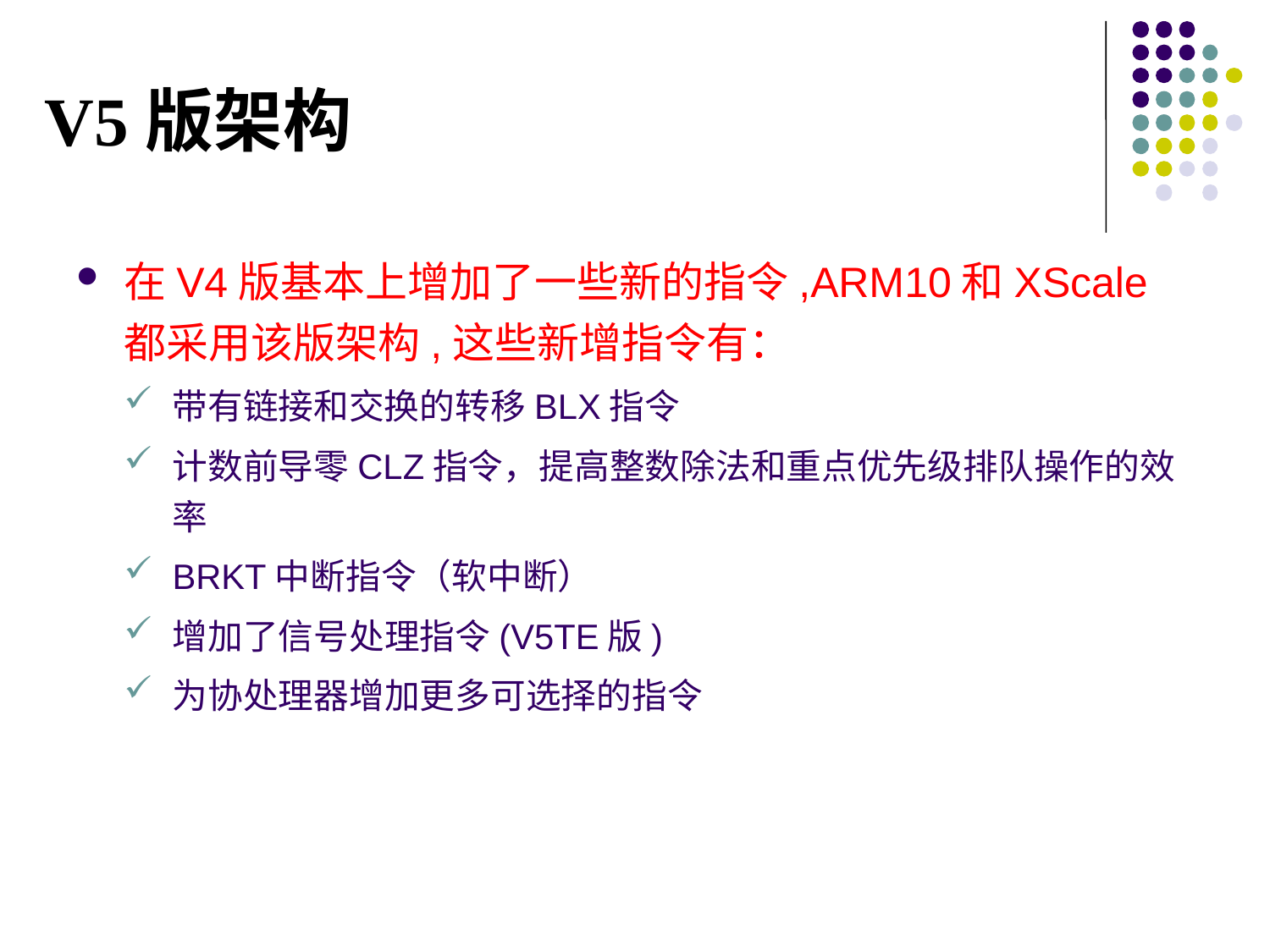

# V5版架构
在V4版基本上增加了一些新的指令,ARM10和XScale都采用该版架构,这些新增指令有：
带有链接和交换的转移BLX指令
计数前导零CLZ指令，提高整数除法和重点优先级排队操作的效率
BRKT中断指令（软中断）
增加了信号处理指令(V5TE版)
为协处理器增加更多可选择的指令